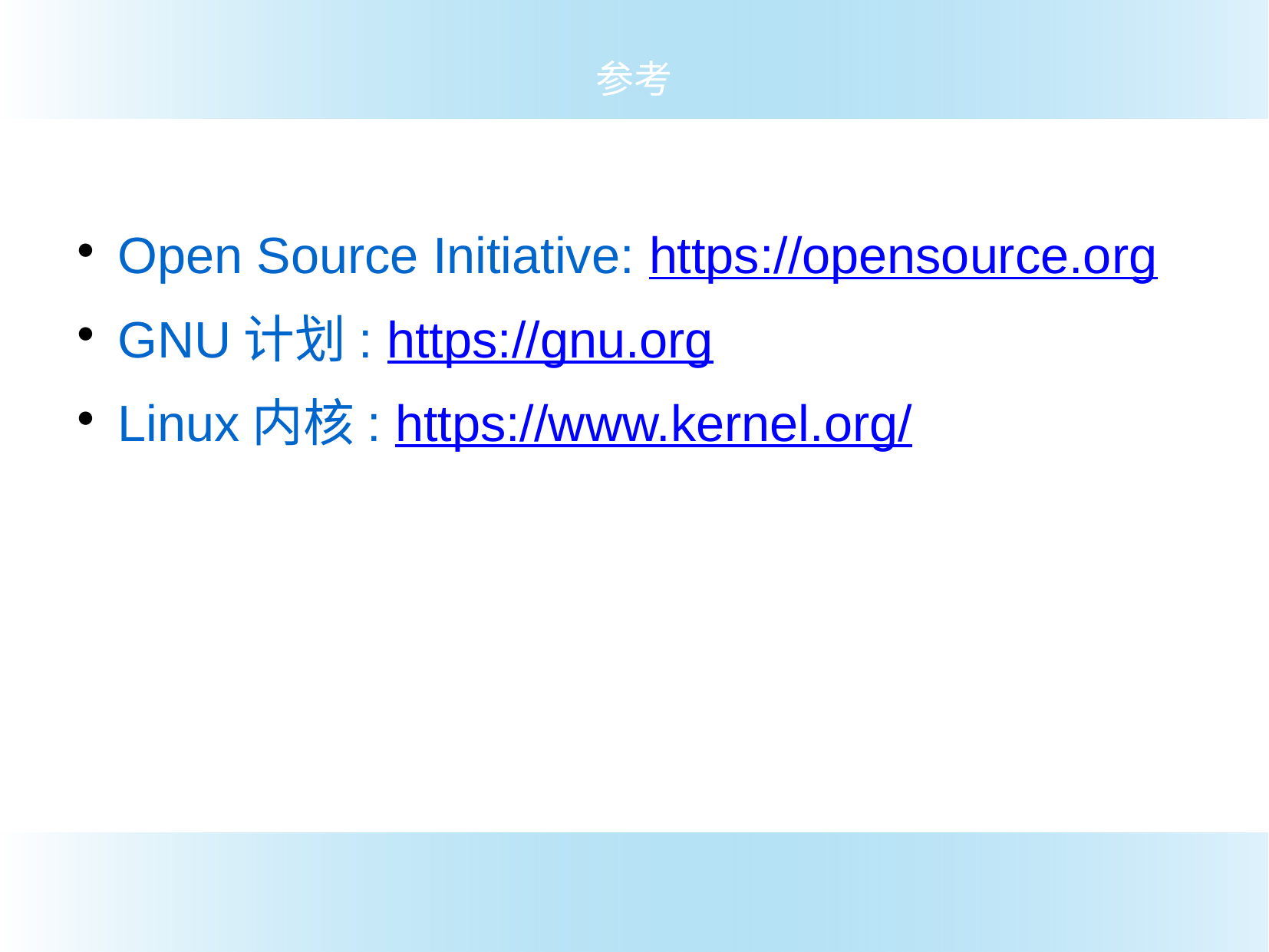

参考
Open Source Initiative: https://opensource.org
GNU计划: https://gnu.org
Linux内核: https://www.kernel.org/